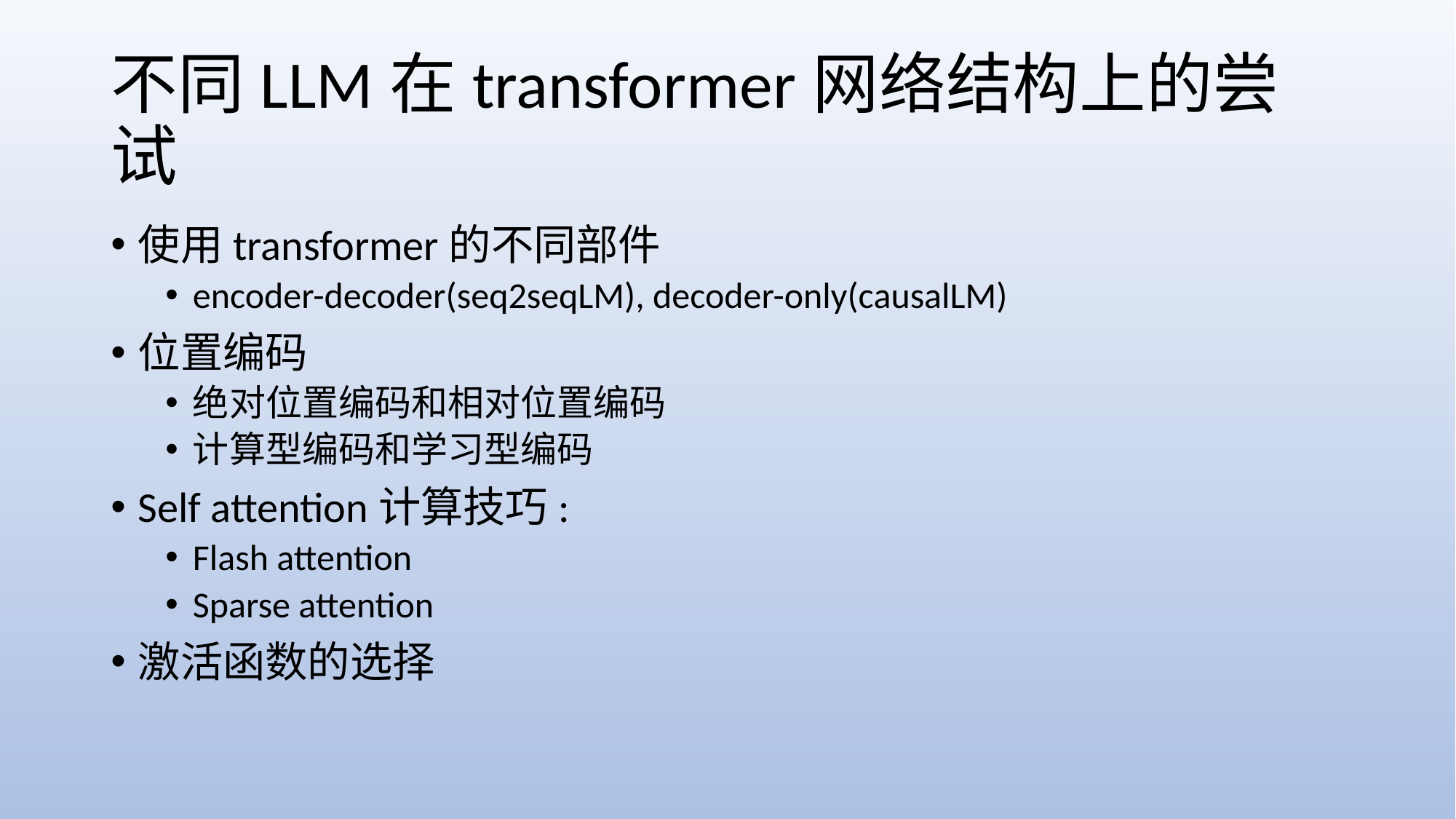

# 不同LLM在transformer网络结构上的尝试
使用transformer的不同部件
encoder-decoder(seq2seqLM), decoder-only(causalLM)
位置编码
绝对位置编码和相对位置编码
计算型编码和学习型编码
Self attention计算技巧:
Flash attention
Sparse attention
激活函数的选择